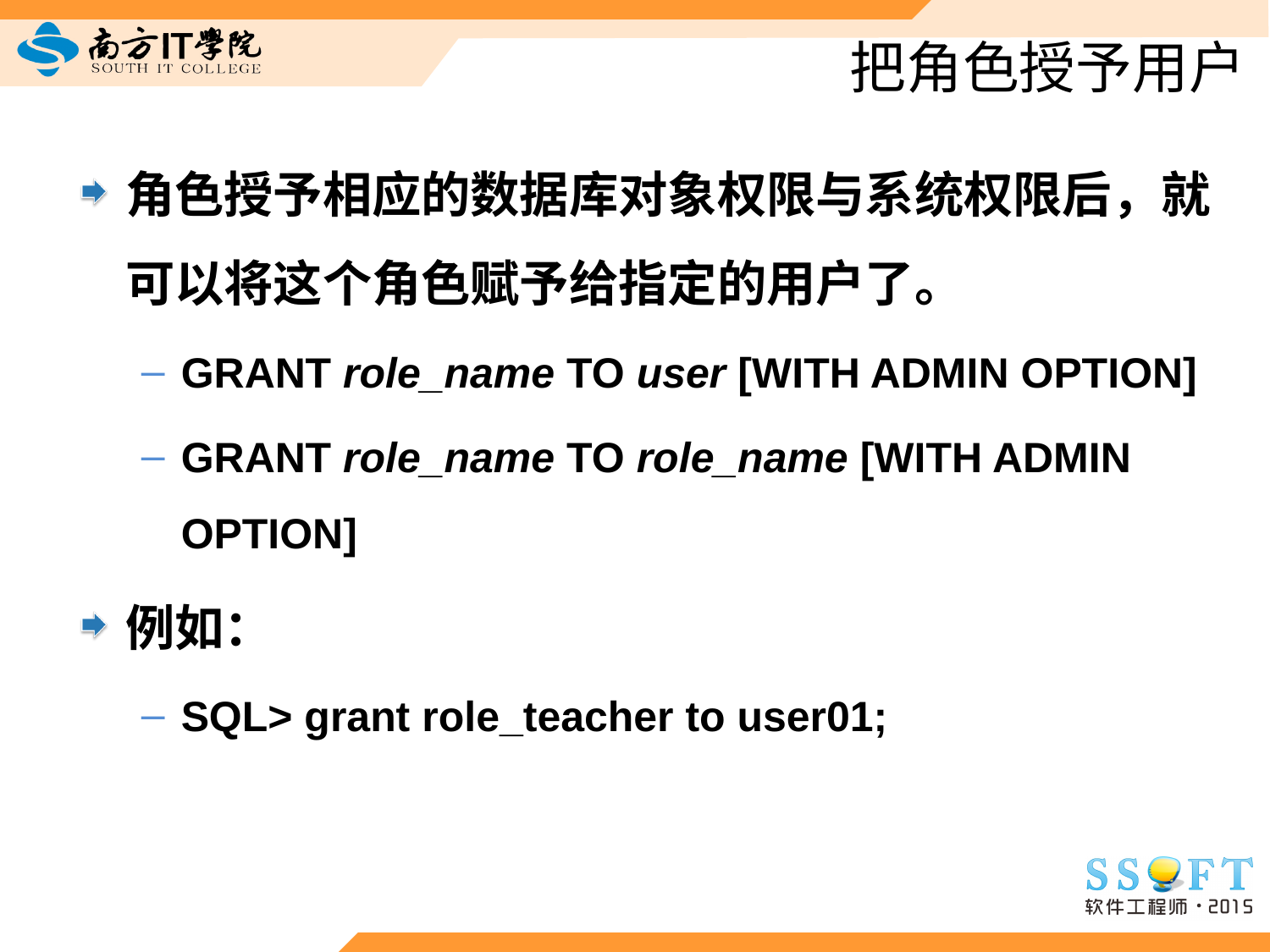

# 把角色授予用户
角色授予相应的数据库对象权限与系统权限后，就可以将这个角色赋予给指定的用户了。
GRANT role_name TO user [WITH ADMIN OPTION]
GRANT role_name TO role_name [WITH ADMIN OPTION]
例如：
SQL> grant role_teacher to user01;